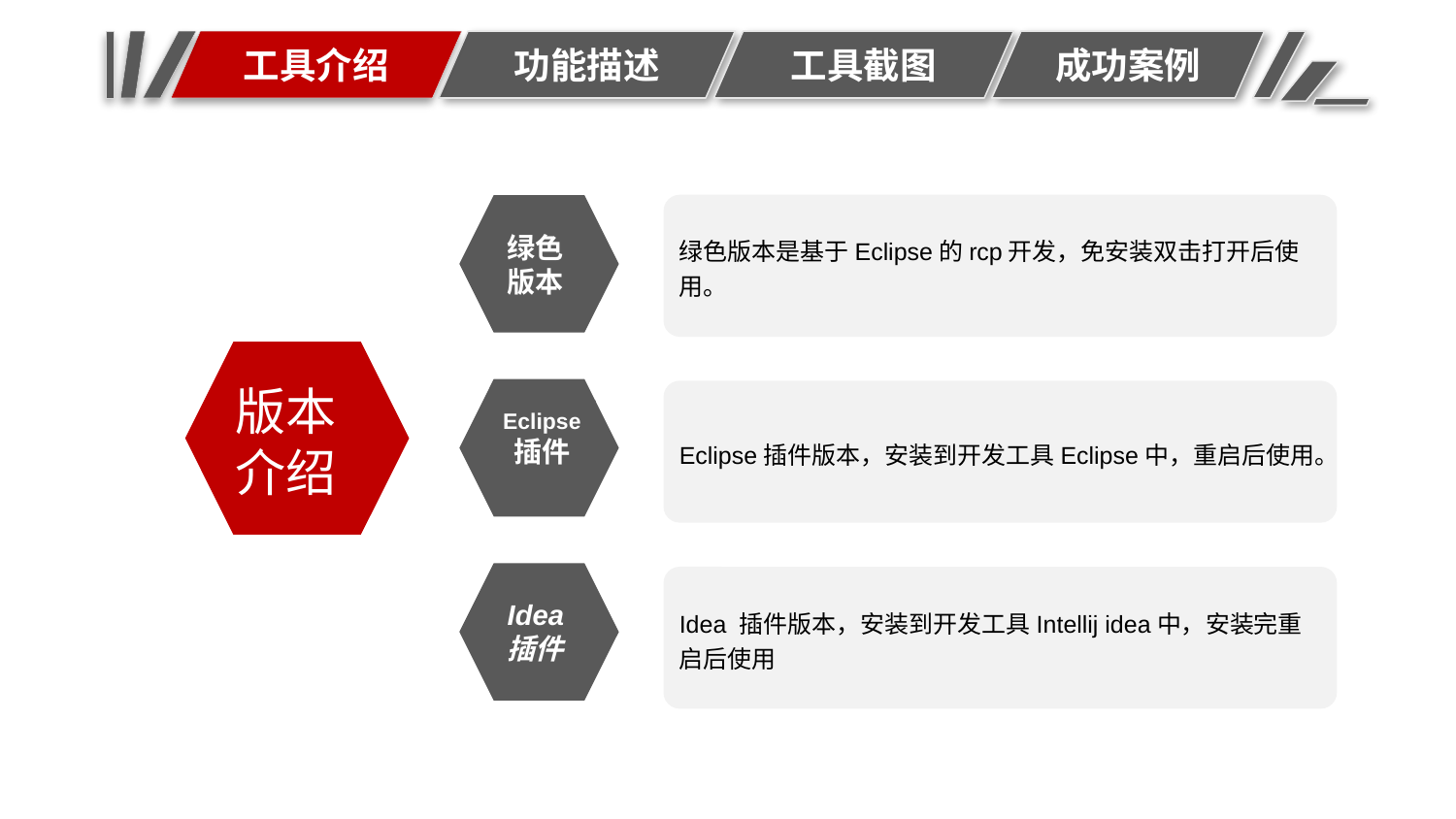

工具介绍
功能描述
成功案例
工具截图

绿色版本是基于Eclipse的rcp开发，免安装双击打开后使用。

绿色
版本

版本
介绍

Eclipse
插件
Eclipse插件版本，安装到开发工具Eclipse中，重启后使用。

Idea
插件
Idea 插件版本，安装到开发工具Intellij idea中，安装完重启后使用